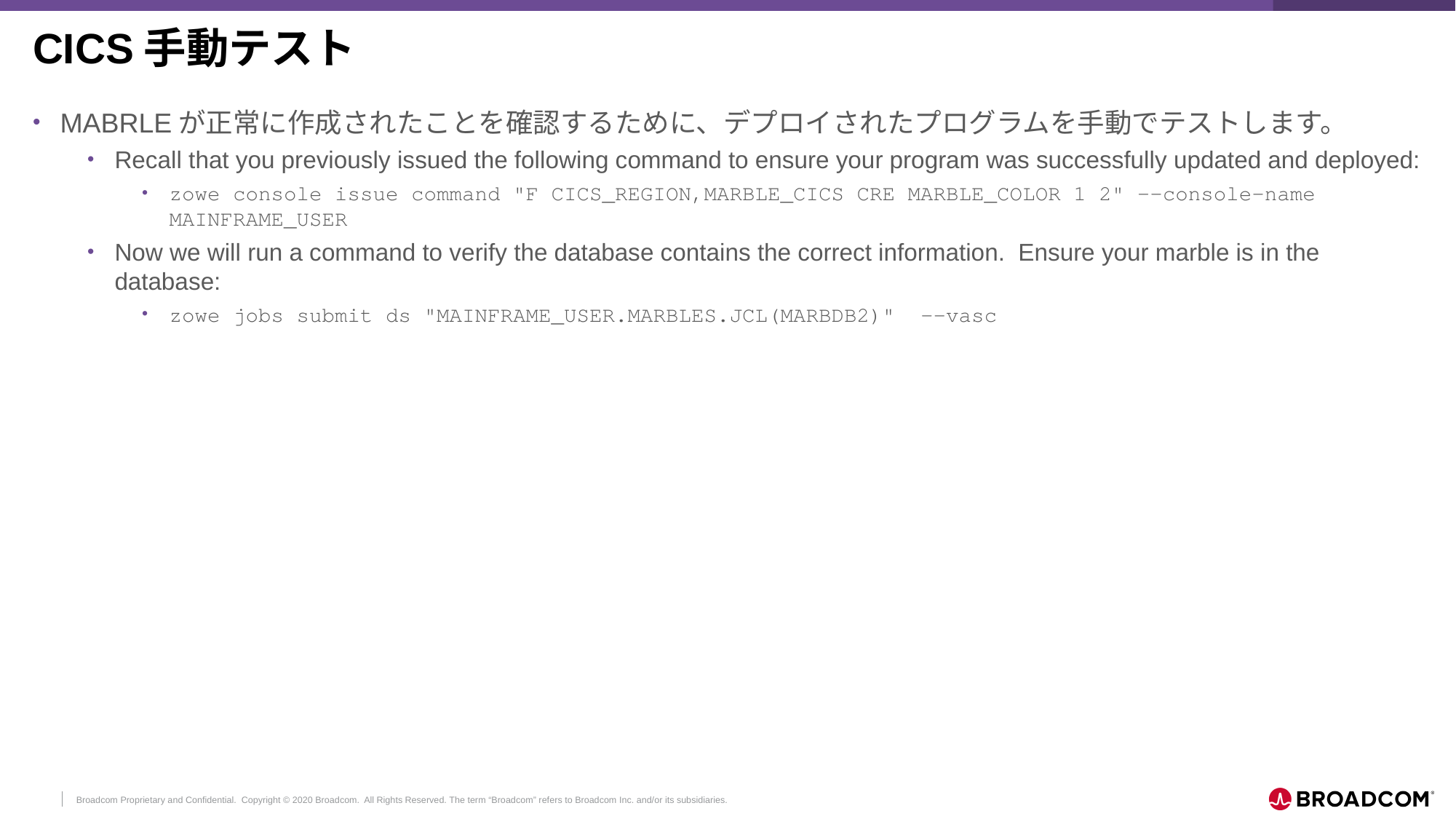

# CICS手動テスト
MABRLEが正常に作成されたことを確認するために、デプロイされたプログラムを手動でテストします。
Recall that you previously issued the following command to ensure your program was successfully updated and deployed:
zowe console issue command "F CICS_REGION,MARBLE_CICS CRE MARBLE_COLOR 1 2" --console-name MAINFRAME_USER
Now we will run a command to verify the database contains the correct information.  Ensure your marble is in the database:
zowe jobs submit ds "MAINFRAME_USER.MARBLES.JCL(MARBDB2)"  --vasc